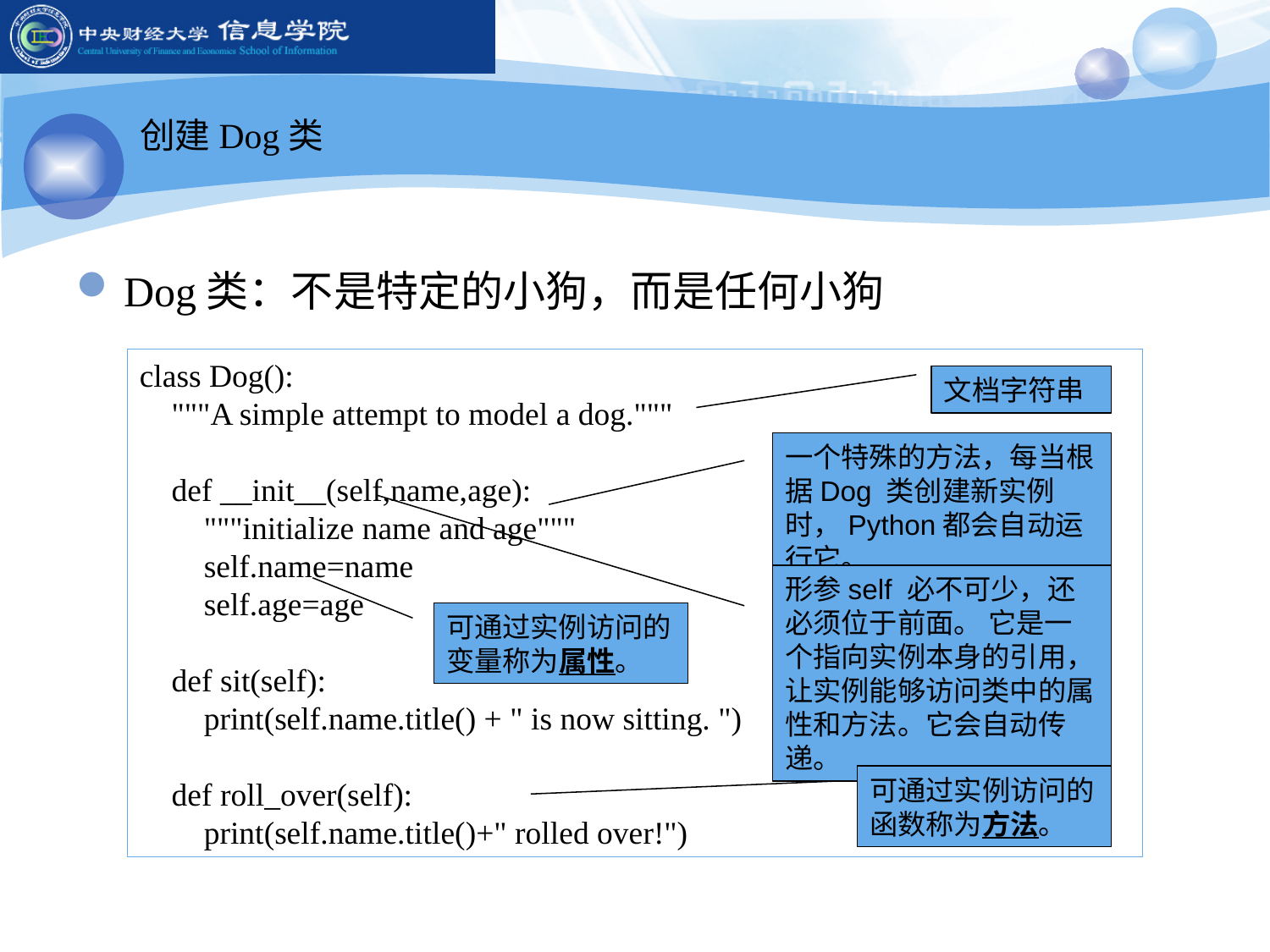

创建Dog类
Dog类：不是特定的小狗，而是任何小狗
class Dog():
    """A simple attempt to model a dog."""

    def __init__(self,name,age):
        """initialize name and age"""
        self.name=name
        self.age=age

    def sit(self):
        print(self.name.title() + " is now sitting. ")

    def roll_over(self):
        print(self.name.title()+" rolled over!")
文档字符串
一个特殊的方法，每当根据Dog 类创建新实例时，Python都会自动运行它。
形参self 必不可少，还必须位于前面。 它是一个指向实例本身的引用，让实例能够访问类中的属性和方法。它会自动传递。
可通过实例访问的变量称为属性。
可通过实例访问的函数称为方法。